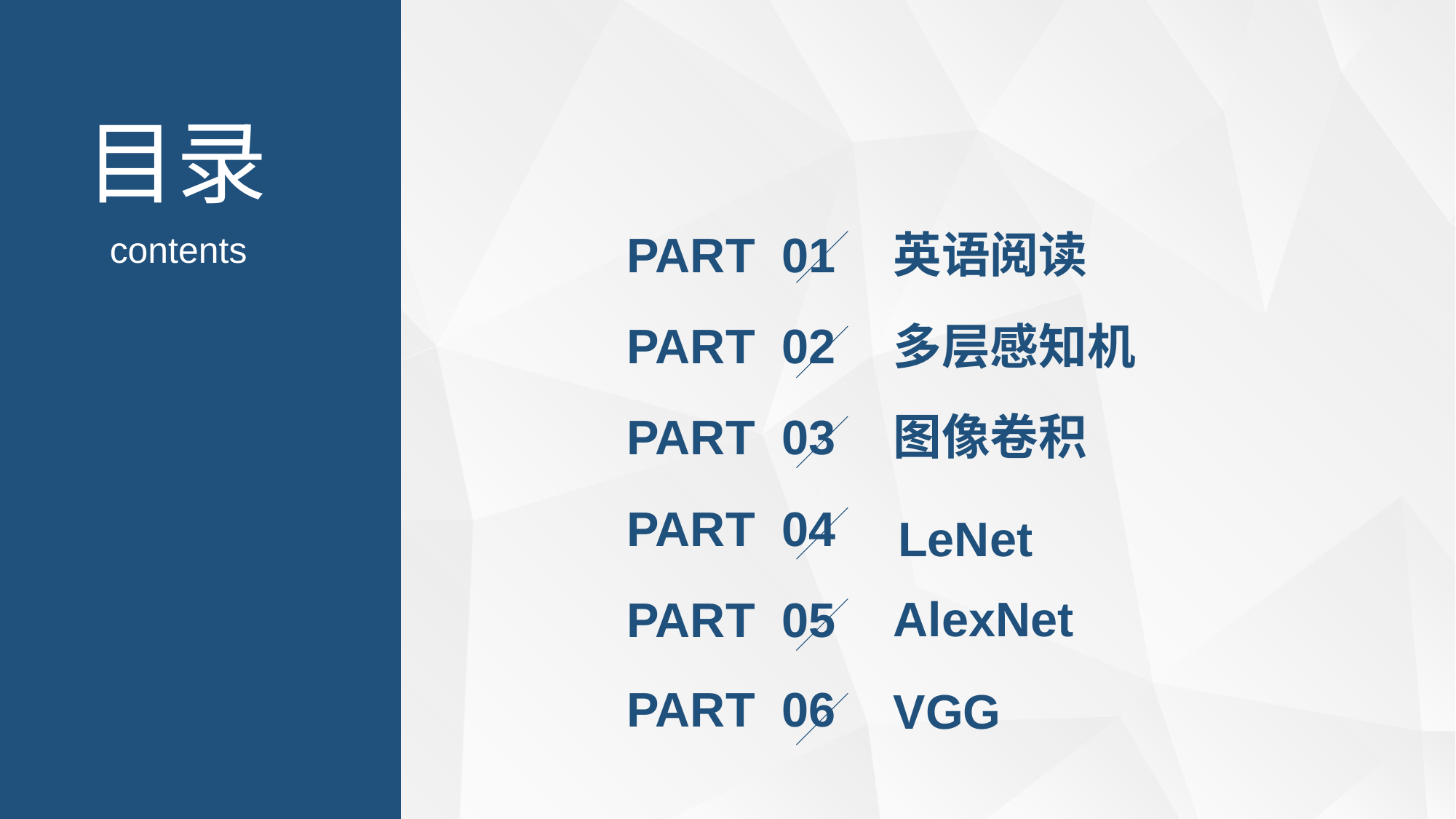

PART  01
英语阅读
PART  02
多层感知机
图像卷积
PART  03

PART  04

 LeNet
AlexNet
PART  05

PART  06

VGG